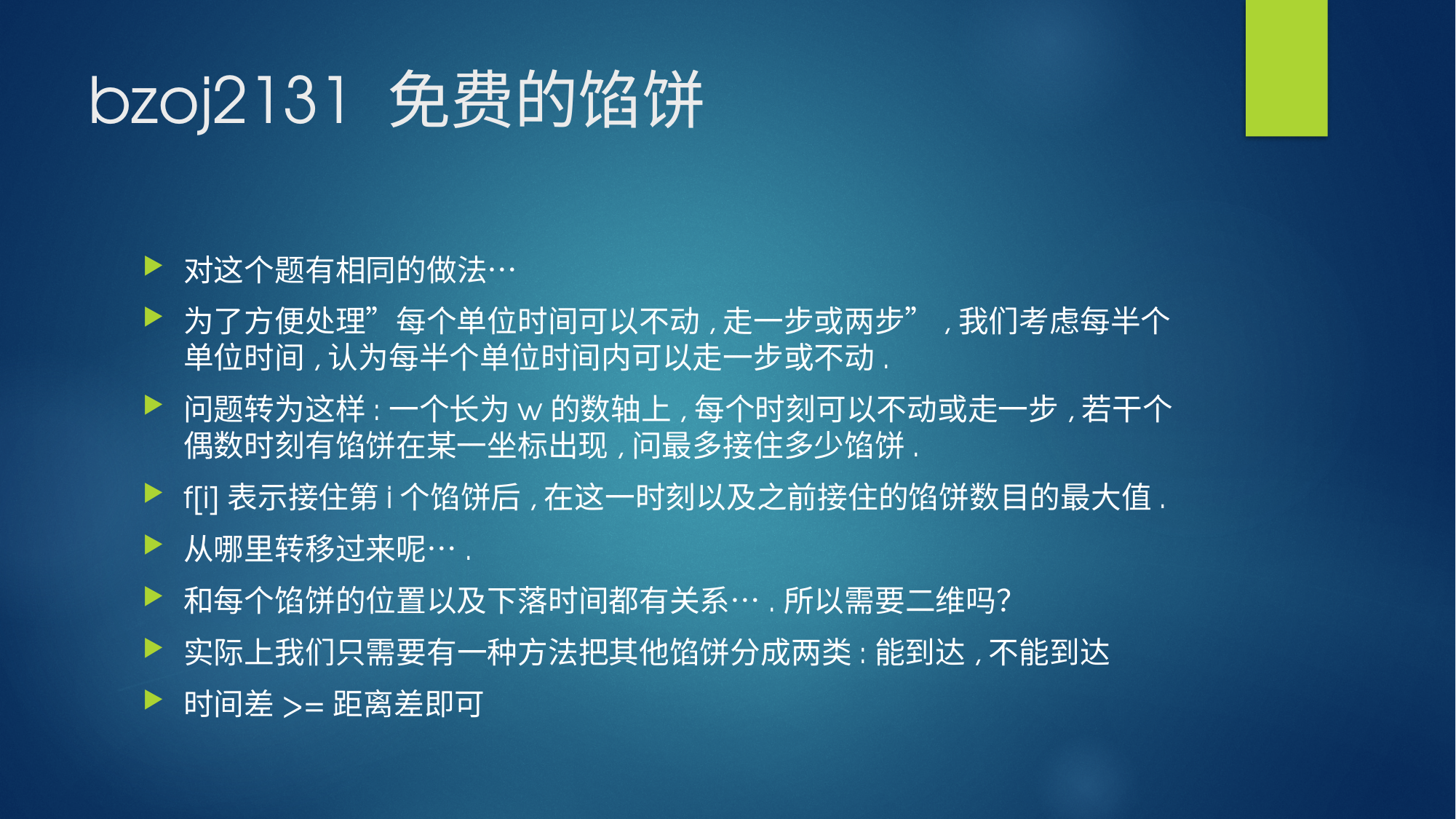

# bzoj2131 免费的馅饼
对这个题有相同的做法…
为了方便处理”每个单位时间可以不动,走一步或两步”,我们考虑每半个单位时间,认为每半个单位时间内可以走一步或不动.
问题转为这样:一个长为w的数轴上,每个时刻可以不动或走一步,若干个偶数时刻有馅饼在某一坐标出现,问最多接住多少馅饼.
f[i]表示接住第i个馅饼后,在这一时刻以及之前接住的馅饼数目的最大值.
从哪里转移过来呢….
和每个馅饼的位置以及下落时间都有关系….所以需要二维吗？
实际上我们只需要有一种方法把其他馅饼分成两类:能到达,不能到达
时间差>=距离差即可